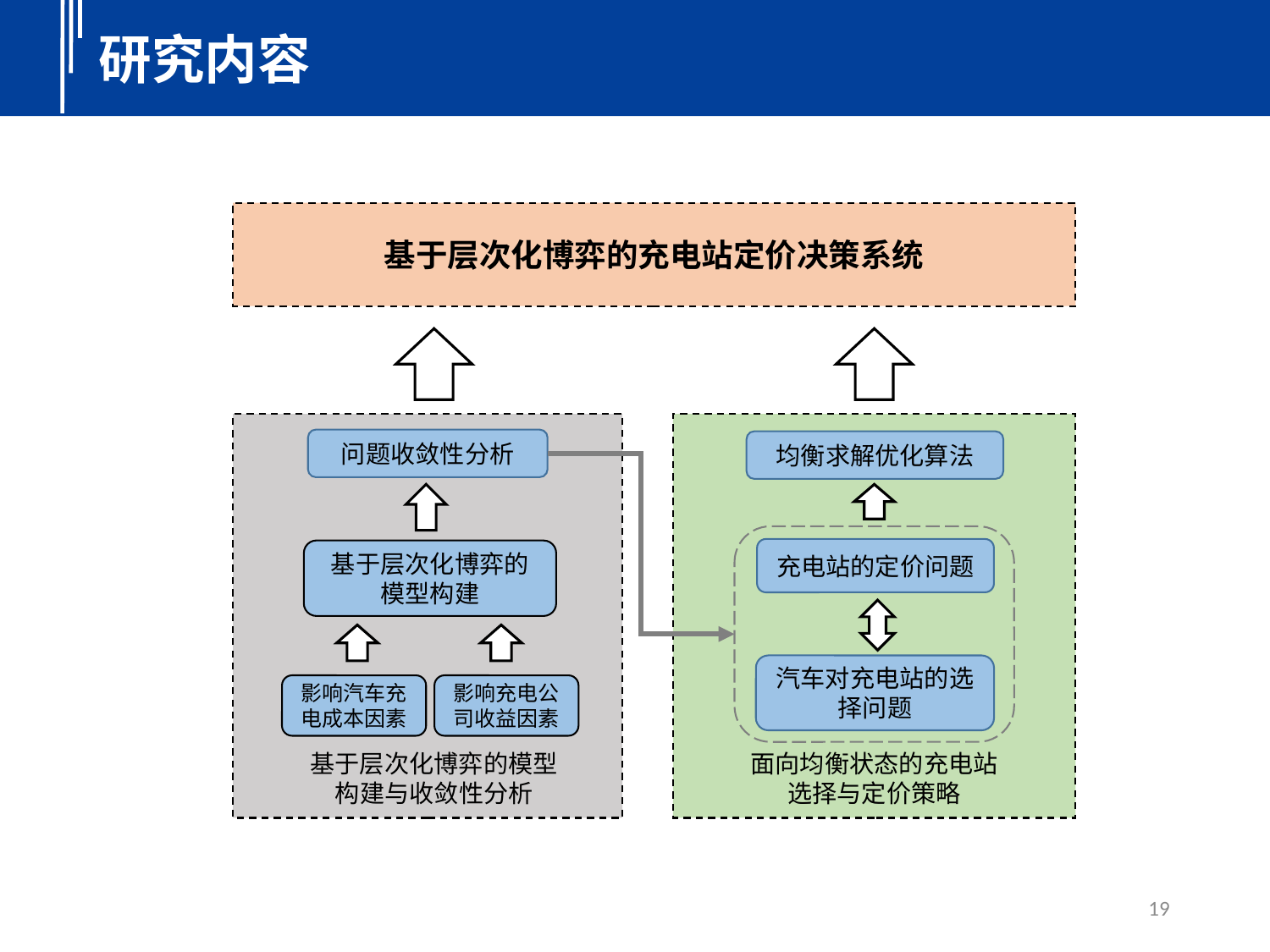

研究内容
基于层次化博弈的充电站定价决策系统

问题收敛性分析
均衡求解优化算法

充电站的定价问题
基于层次化博弈的模型构建

汽车对充电站的选择问题
影响汽车充电成本因素
影响充电公司收益因素
基于层次化博弈的模型构建与收敛性分析
面向均衡状态的充电站选择与定价策略
19